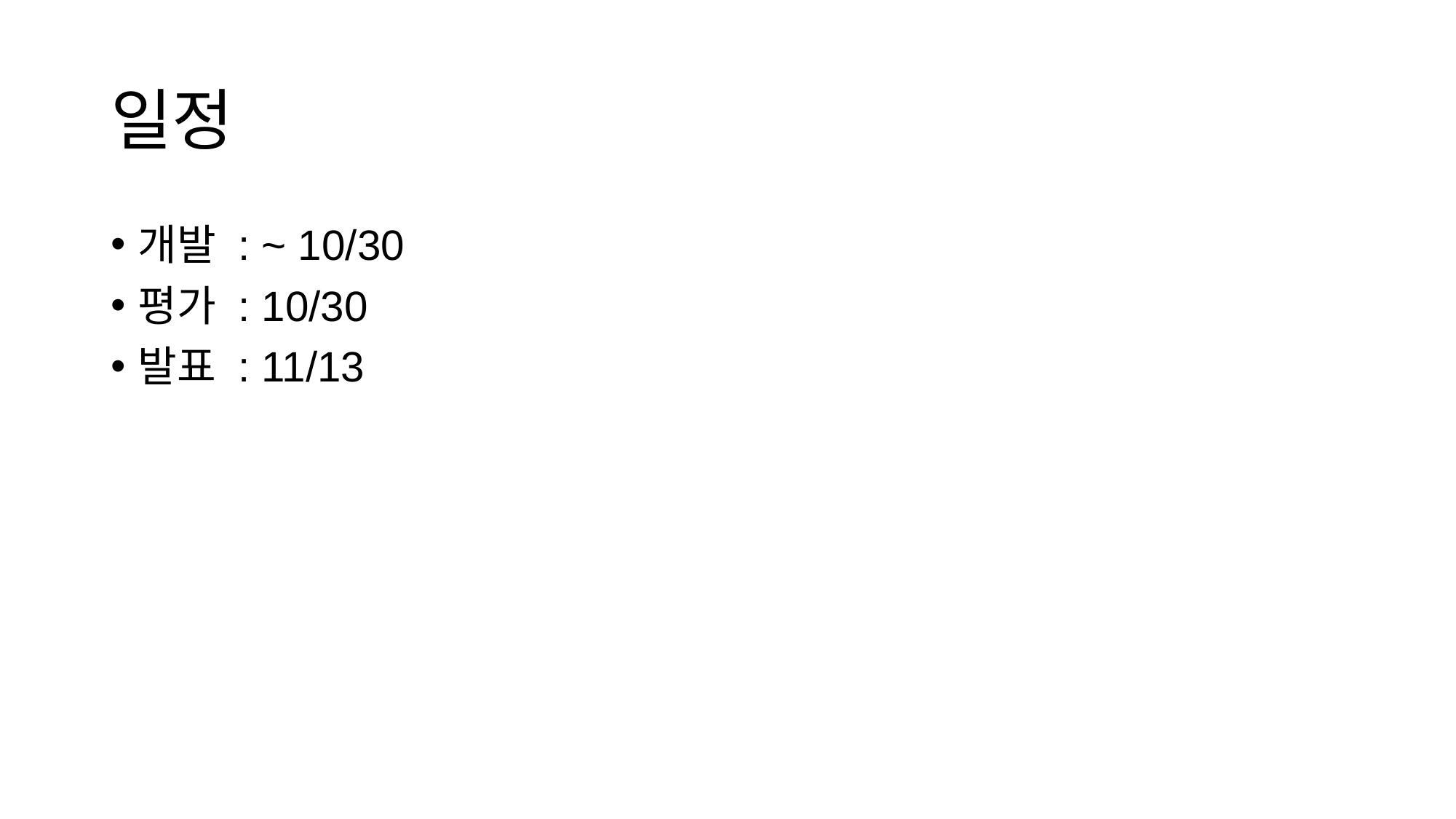

# 일정
개발 : ~ 10/30
평가 : 10/30
발표 : 11/13